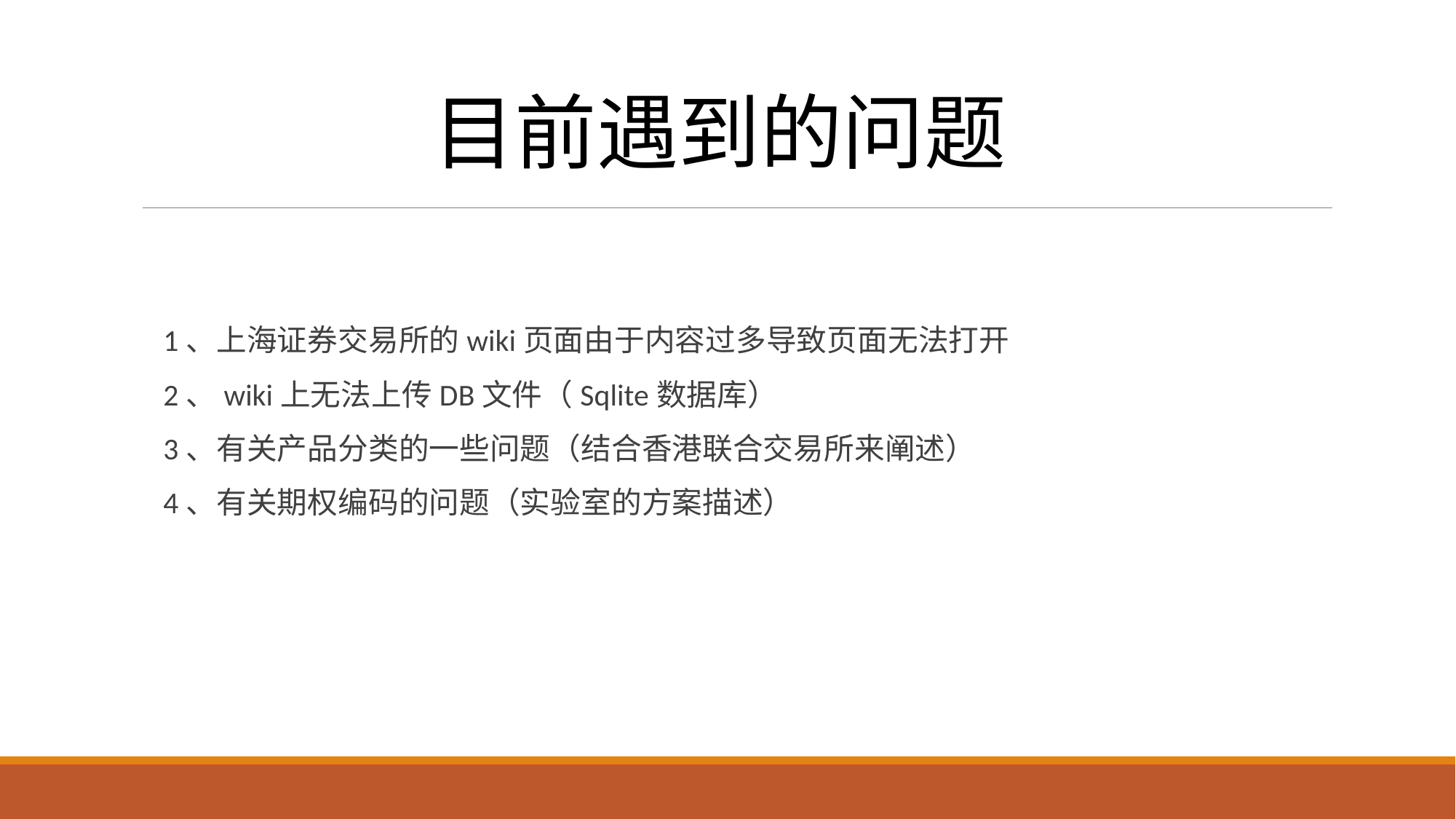

目前遇到的问题
1、上海证券交易所的wiki页面由于内容过多导致页面无法打开
2、wiki上无法上传DB文件（Sqlite数据库）
3、有关产品分类的一些问题（结合香港联合交易所来阐述）
4、有关期权编码的问题（实验室的方案描述）